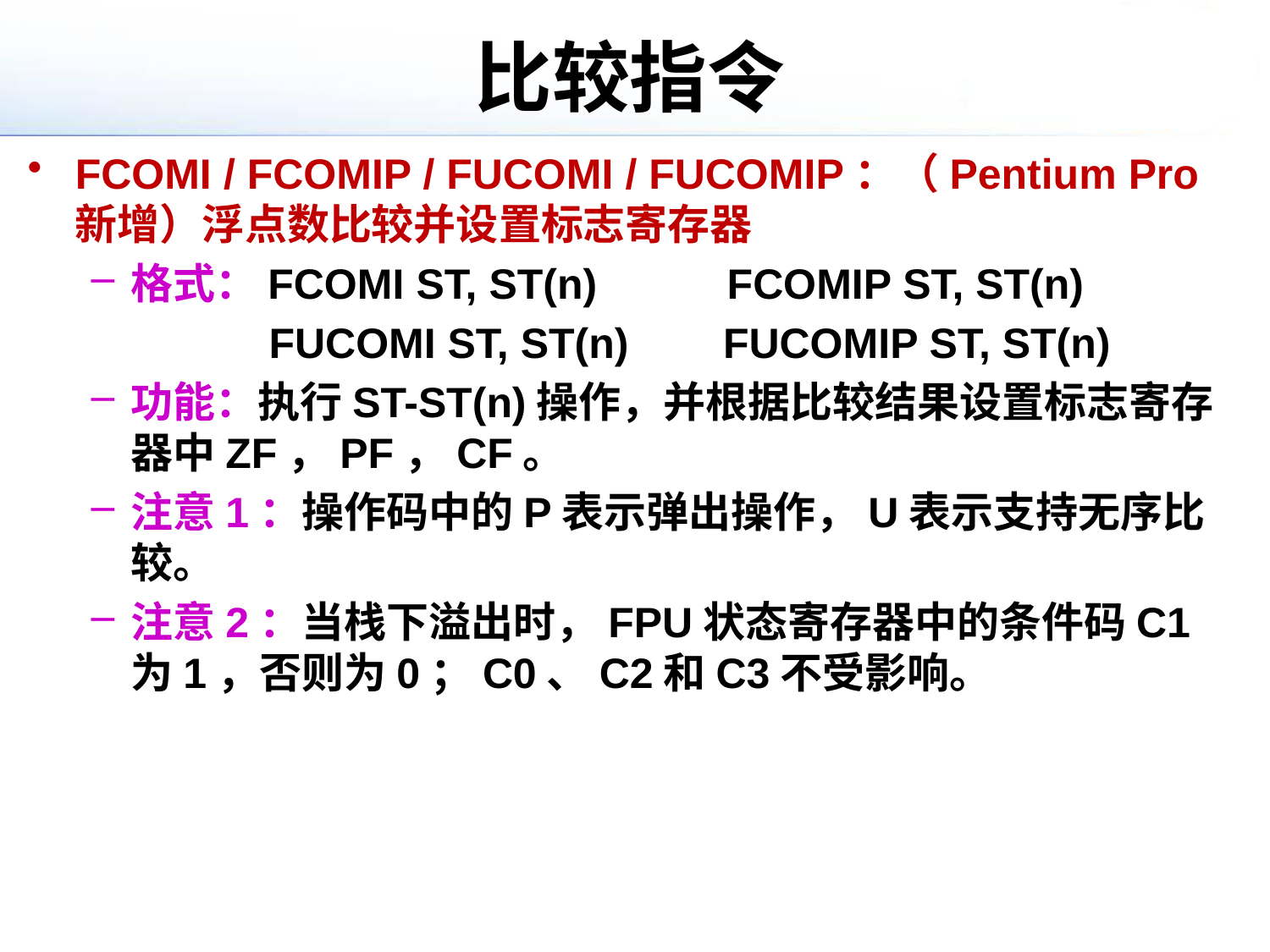

# 比较指令
FCOMI / FCOMIP / FUCOMI / FUCOMIP：（Pentium Pro新增）浮点数比较并设置标志寄存器
格式：FCOMI ST, ST(n)           FCOMIP ST, ST(n)
               FUCOMI ST, ST(n)        FUCOMIP ST, ST(n)
功能：执行ST-ST(n)操作，并根据比较结果设置标志寄存器中ZF，PF，CF。
注意1：操作码中的P表示弹出操作，U表示支持无序比较。
注意2：当栈下溢出时，FPU状态寄存器中的条件码C1为1，否则为0；C0、C2和C3不受影响。